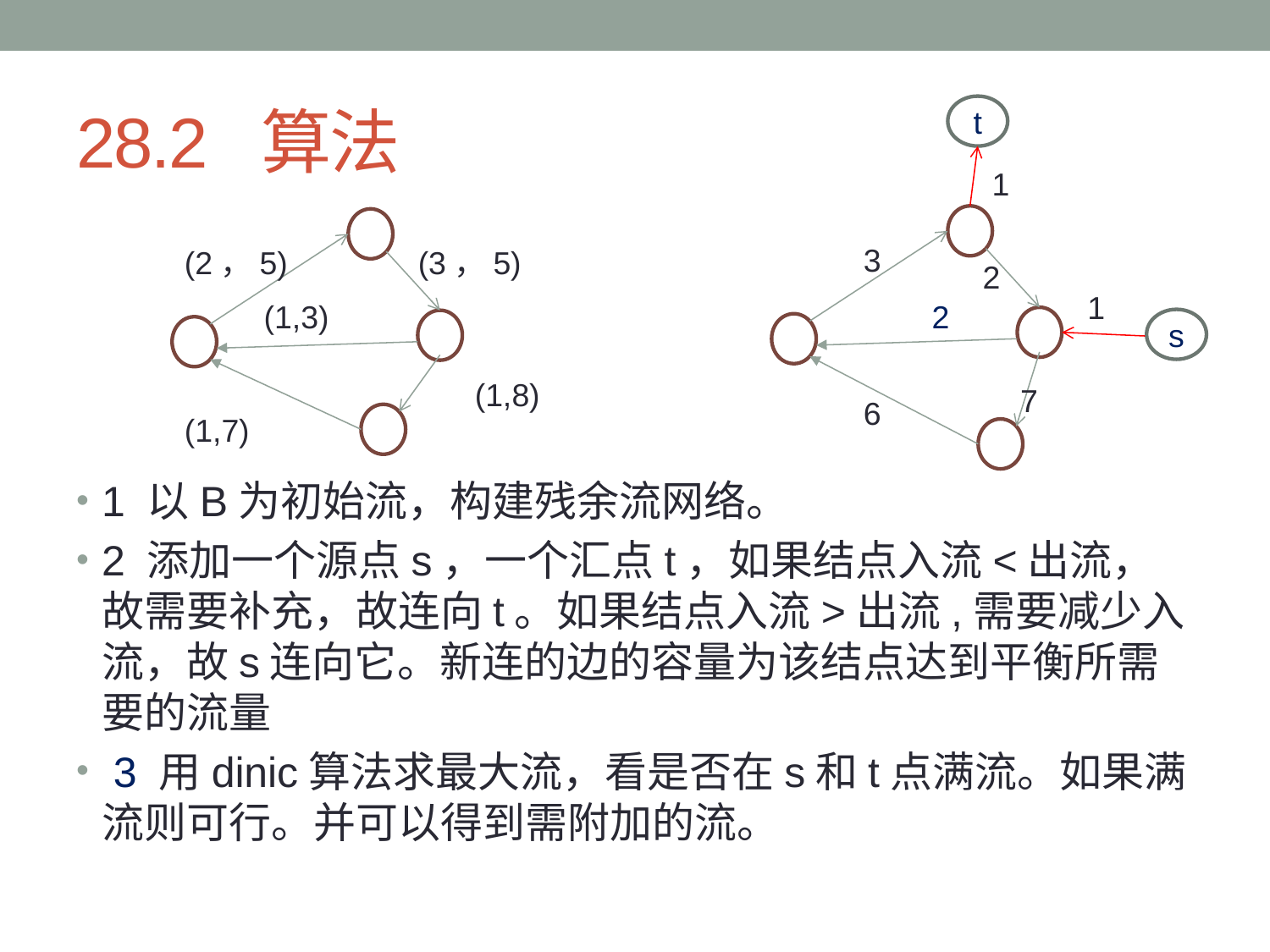

# 28.2  算法
t
1

1 以B为初始流，构建残余流网络。
2 添加一个源点s，一个汇点t，如果结点入流<出流，故需要补充，故连向t。如果结点入流>出流,需要减少入流，故s连向它。新连的边的容量为该结点达到平衡所需要的流量
 3 用dinic算法求最大流，看是否在s和t点满流。如果满流则可行。并可以得到需附加的流。
3
(2，5)
(3，5)
2
1
(1,3)
2

s

(1,8)
7
6
(1,7)